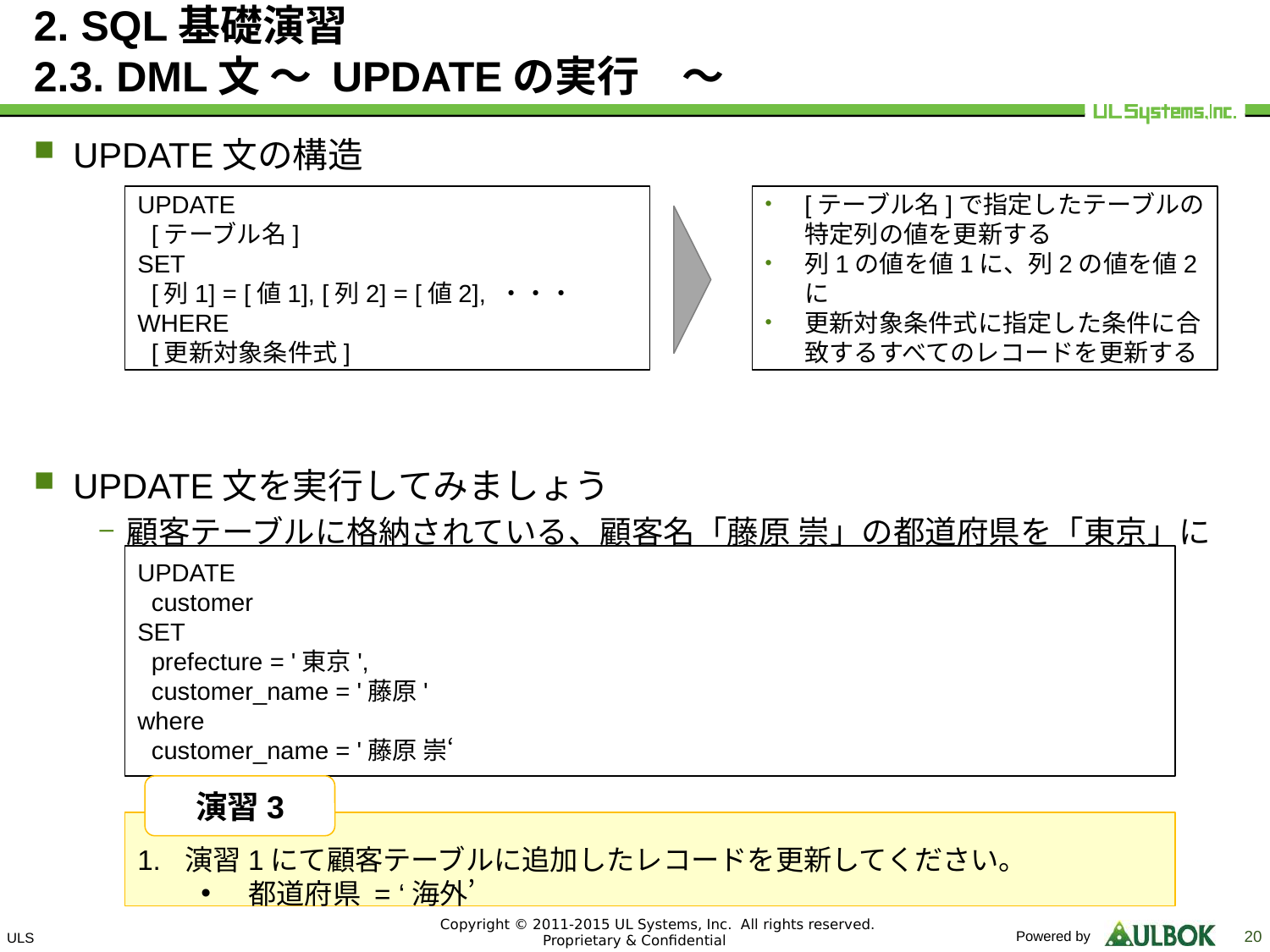

# 2. SQL基礎演習 2.3. DML文 ～ UPDATEの実行　～
UPDATE文の構造

UPDATE文を実行してみましょう
顧客テーブルに格納されている、顧客名「藤原 崇」の都道府県を「東京」に変更し、顧客名を「藤原」に変更する
UPDATE
  [テーブル名]
SET
  [列1] = [値1], [列2] = [値2], ・・・
WHERE
  [更新対象条件式]
[テーブル名]で指定したテーブルの特定列の値を更新する
列1の値を値1に、列2の値を値2に
更新対象条件式に指定した条件に合致するすべてのレコードを更新する

UPDATE
  customer
SET
  prefecture = '東京',
  customer_name = '藤原'
where
  customer_name = '藤原 崇‘
演習3

演習1にて顧客テーブルに追加したレコードを更新してください。
都道府県 = ‘海外’